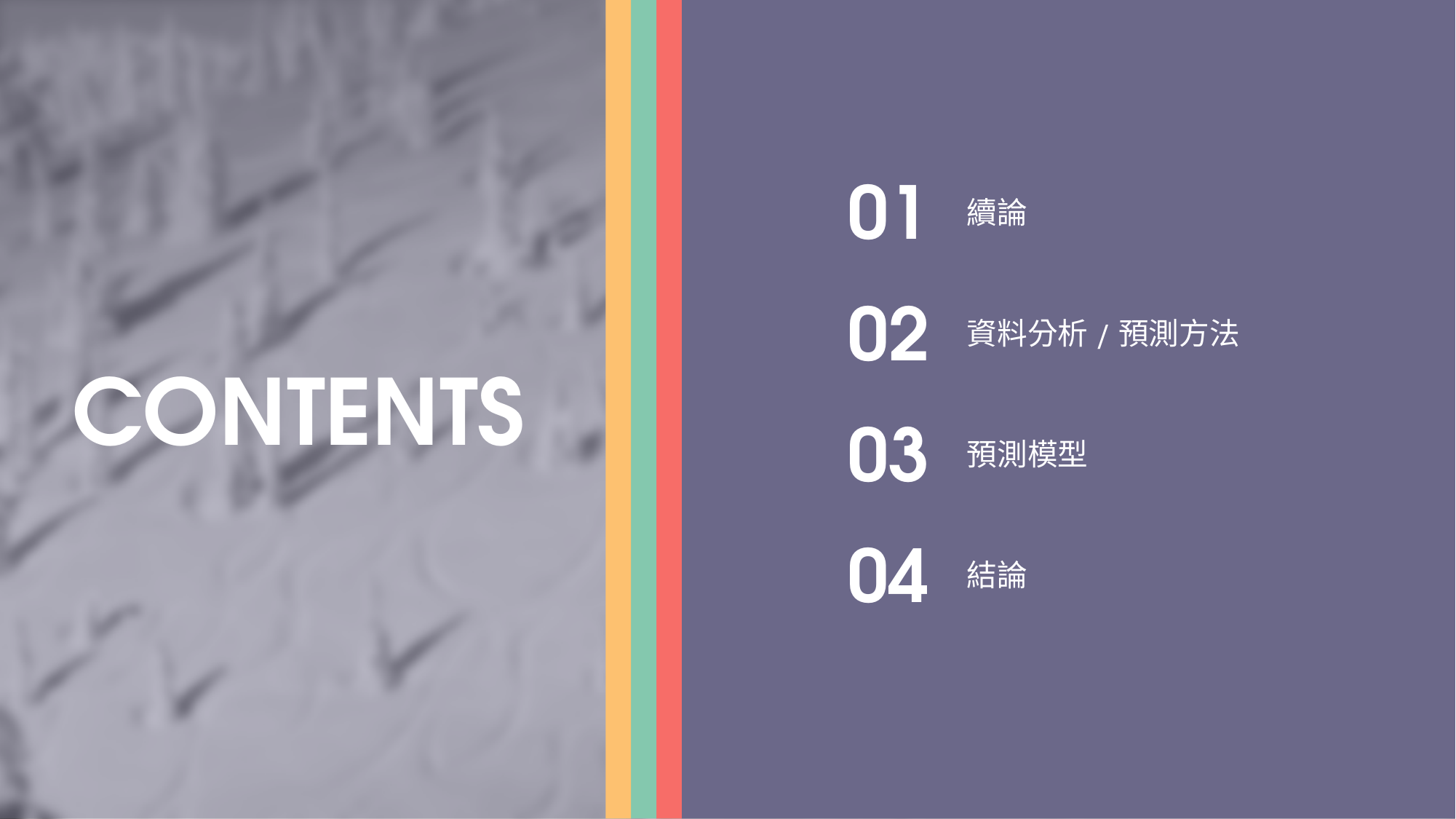

01
續論
02
資料分析/預測方法
CONTENTS
03
預測模型
04
結論